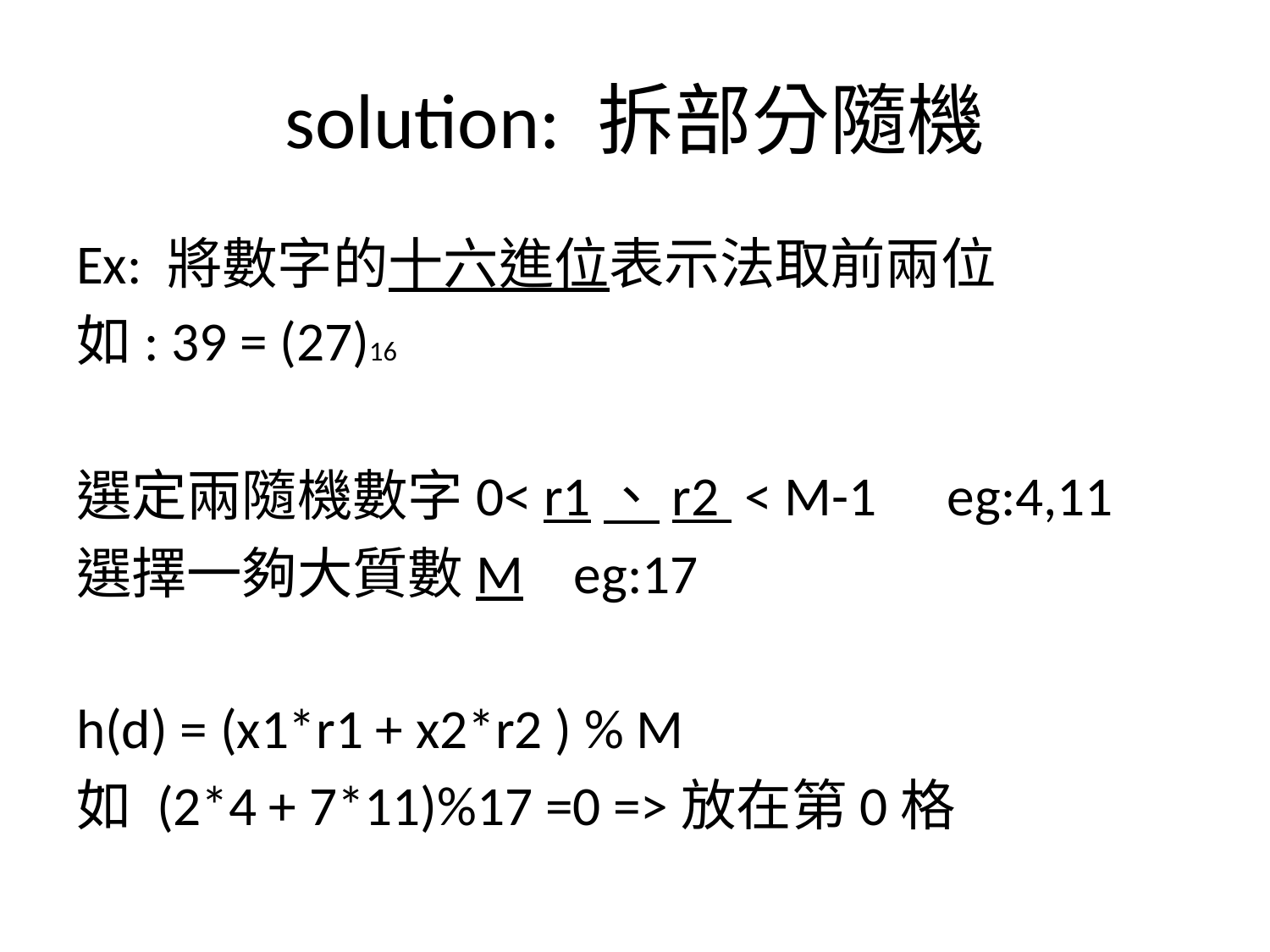

# solution: 拆部分隨機
Ex: 將數字的十六進位表示法取前兩位
如: 39 = (27)16

選定兩隨機數字0< r1、r2  < M-1		eg:4,11
選擇一夠大質數M 			eg:17

h(d) = (x1*r1 + x2*r2 ) % M
如 (2*4 + 7*11)%17 =0 =>放在第0格